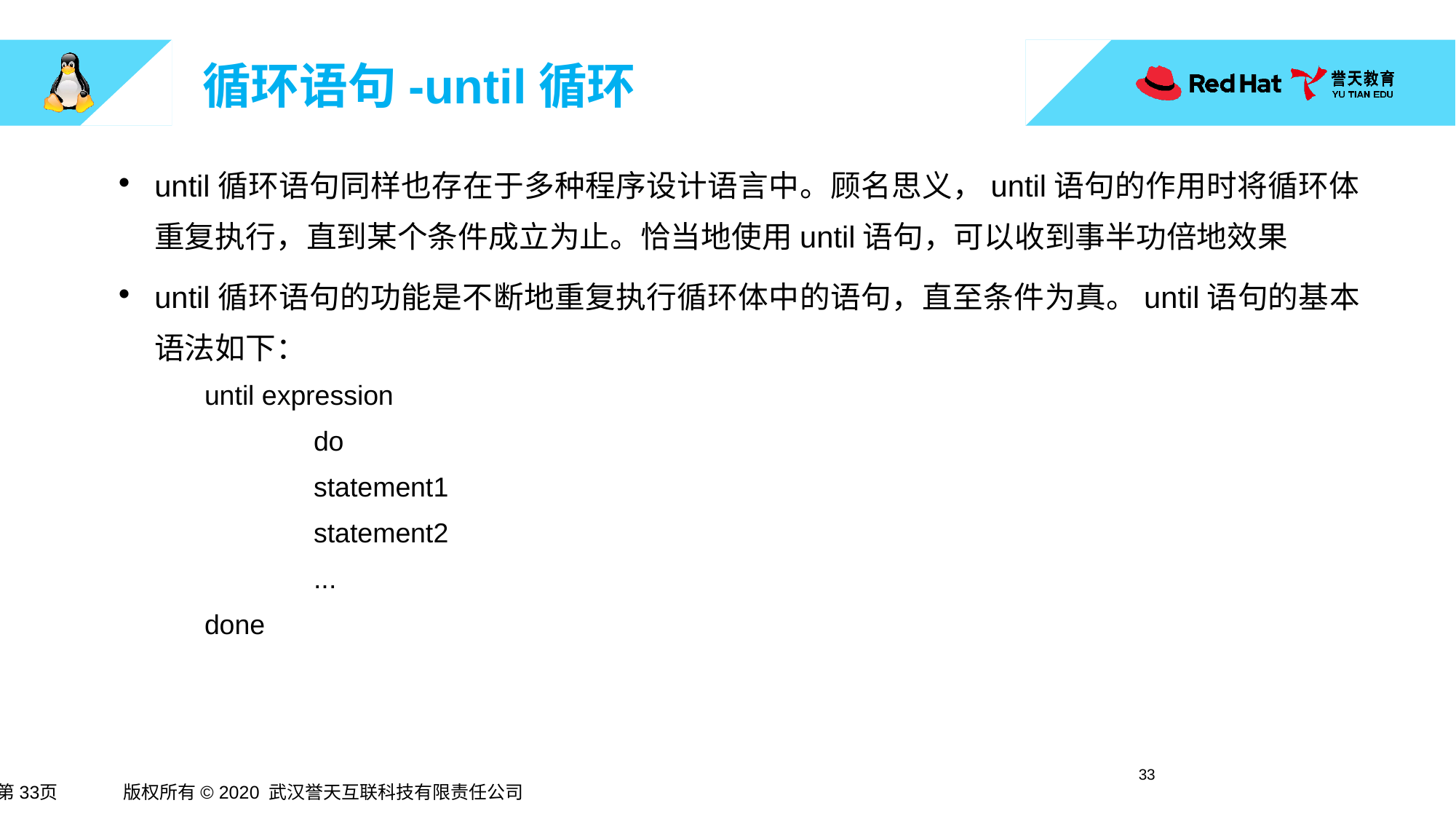

# 循环语句-until循环
until循环语句同样也存在于多种程序设计语言中。顾名思义，until语句的作用时将循环体重复执行，直到某个条件成立为止。恰当地使用until语句，可以收到事半功倍地效果
until循环语句的功能是不断地重复执行循环体中的语句，直至条件为真。until语句的基本语法如下：
until expression
	do
  	statement1
  	statement2
  	...
done
33